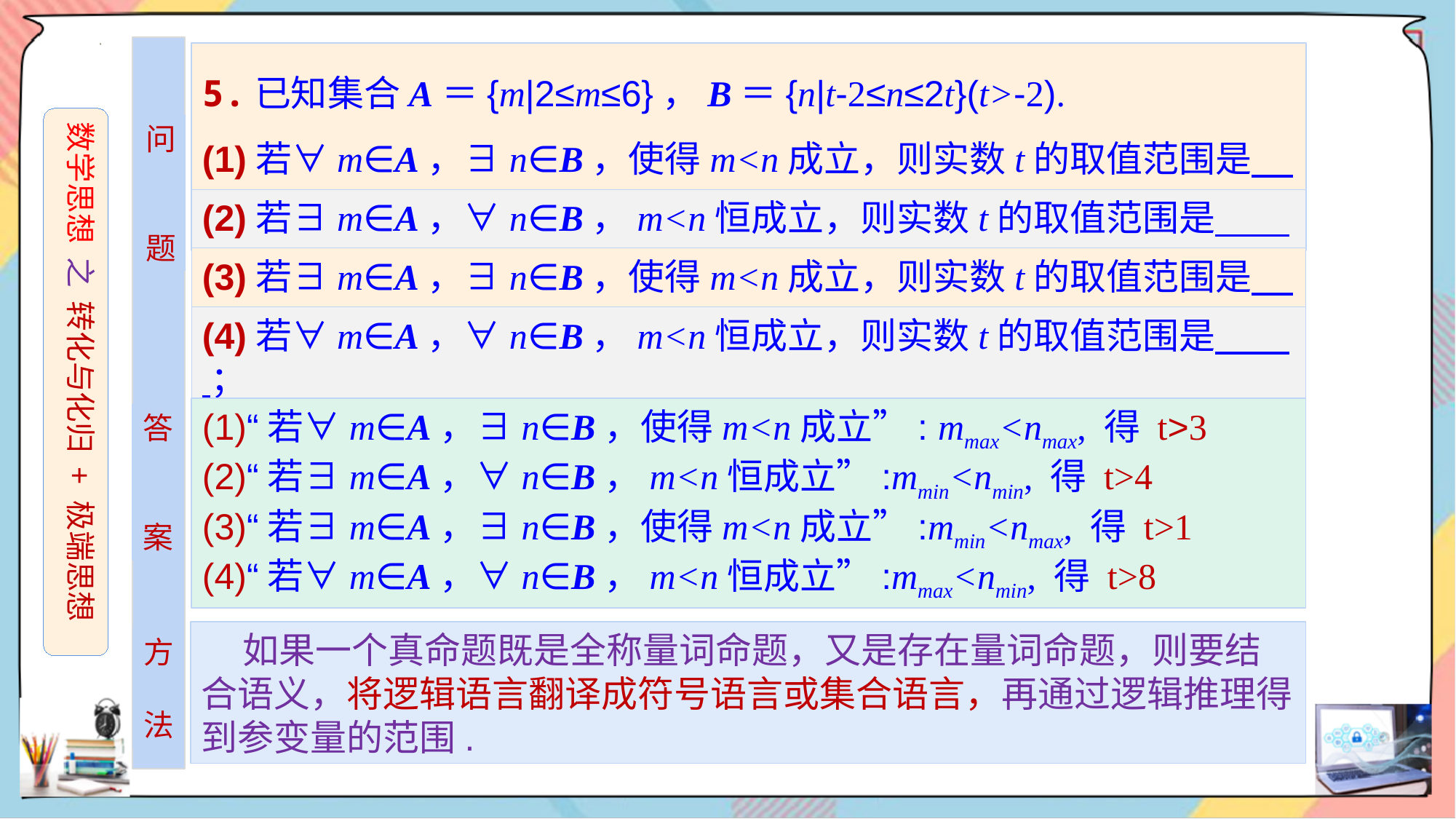

5.已知集合A＝{m|2≤m≤6}，B＝{n|t-2≤n≤2t}(t>-2).
(1)若∀m∈A，∃n∈B，使得m<n成立，则实数t的取值范围是           ；
数学思想  之  转化与化归 + 极端思想
问

题
(2)若∃m∈A，∀n∈B，m<n恒成立，则实数t的取值范围是           ；
(3)若∃m∈A，∃n∈B，使得m<n成立，则实数t的取值范围是           ；
(4)若∀m∈A，∀n∈B，m<n恒成立，则实数t的取值范围是           ；
(1)“若∀m∈A，∃n∈B，使得m<n成立”: mmax<nmax, 得 t>3
(2)“若∃m∈A，∀n∈B，m<n恒成立”:mmin<nmin, 得 t>4
(3)“若∃m∈A，∃n∈B，使得m<n成立”:mmin<nmax, 得 t>1
(4)“若∀m∈A，∀n∈B，m<n恒成立”:mmax<nmin, 得 t>8
答

案
    如果一个真命题既是全称量词命题，又是存在量词命题，则要结合语义，将逻辑语言翻译成符号语言或集合语言，再通过逻辑推理得到参变量的范围.
方

法